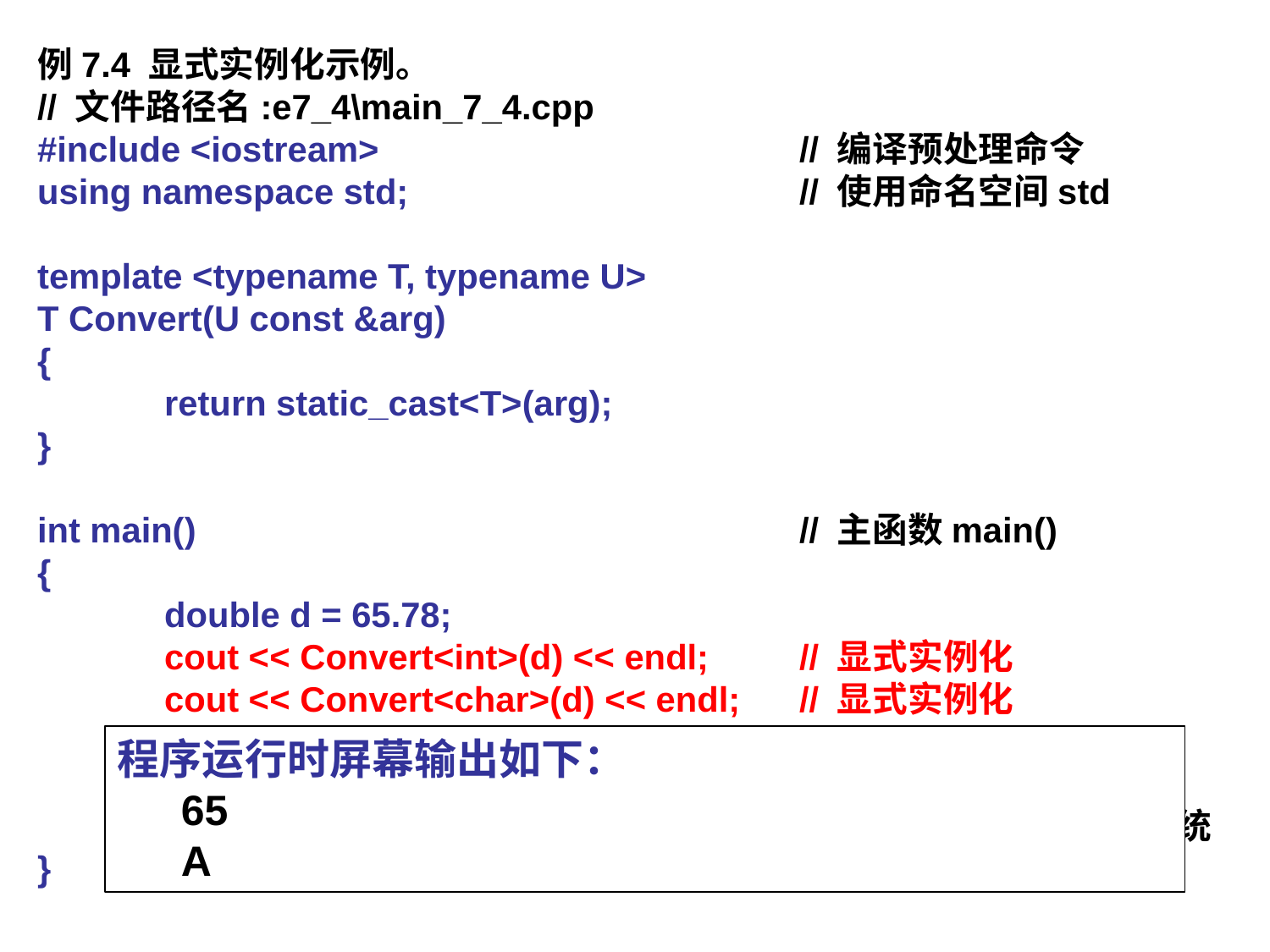

例7.4 显式实例化示例。
// 文件路径名:e7_4\main_7_4.cpp
#include <iostream>               			// 编译预处理命令
using namespace std;				// 使用命名空间std

template <typename T, typename U>
T Convert(U const &arg)
{
	return static_cast<T>(arg);
}

int main()					// 主函数main()
{
	double d = 65.78;
	cout << Convert<int>(d) << endl;	// 显式实例化
	cout << Convert<char>(d) << endl;	// 显式实例化

	system("PAUSE");			// 输出系统提示信息
	return 0;               			// 返回值0, 返回操作系统
}
程序运行时屏幕输出如下：
65
A